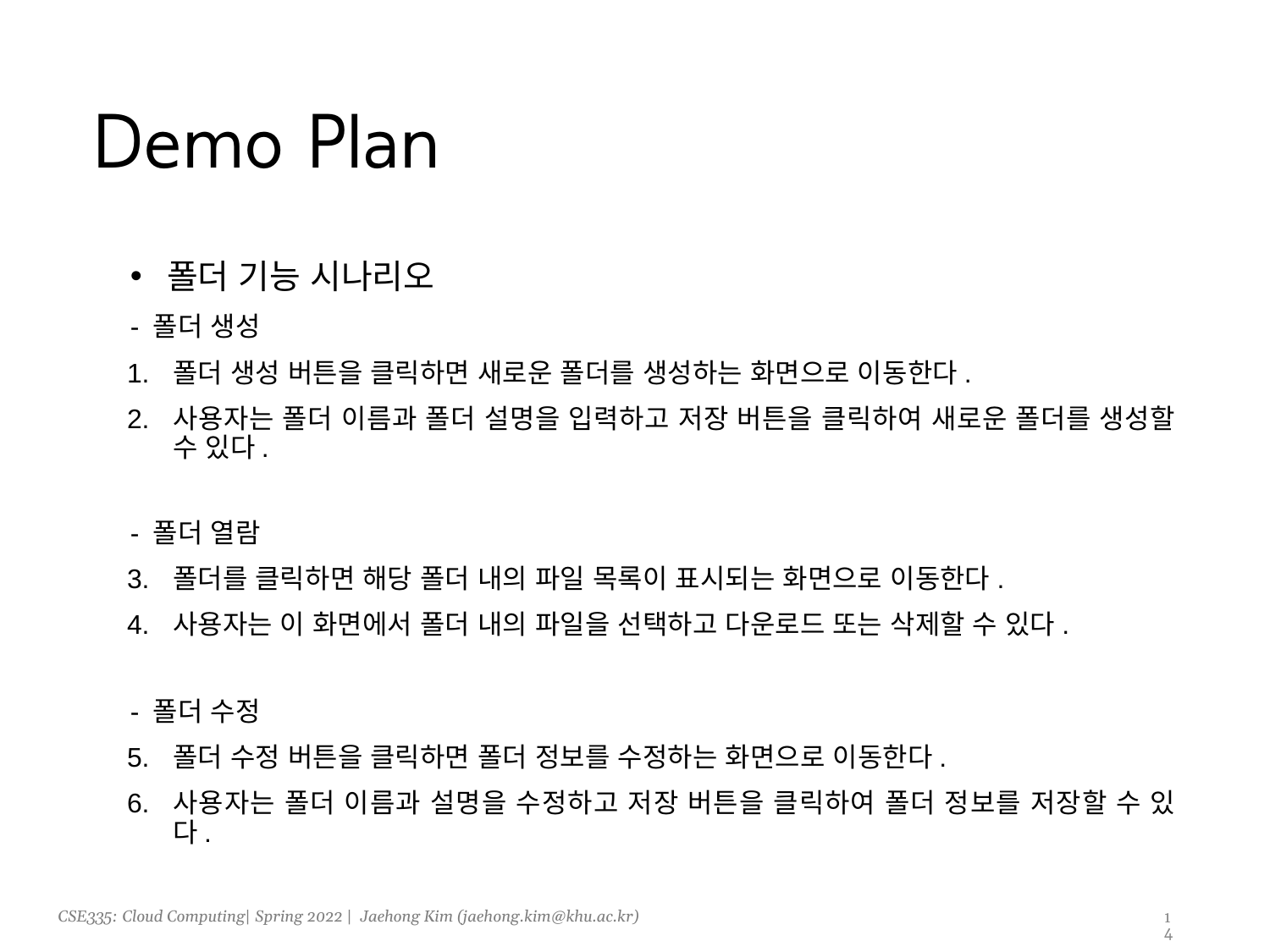

# Demo Plan
폴더 기능 시나리오
- 폴더 생성
폴더 생성 버튼을 클릭하면 새로운 폴더를 생성하는 화면으로 이동한다.
사용자는 폴더 이름과 폴더 설명을 입력하고 저장 버튼을 클릭하여 새로운 폴더를 생성할 수 있다.

- 폴더 열람
폴더를 클릭하면 해당 폴더 내의 파일 목록이 표시되는 화면으로 이동한다.
사용자는 이 화면에서 폴더 내의 파일을 선택하고 다운로드 또는 삭제할 수 있다.

- 폴더 수정
폴더 수정 버튼을 클릭하면 폴더 정보를 수정하는 화면으로 이동한다.
사용자는 폴더 이름과 설명을 수정하고 저장 버튼을 클릭하여 폴더 정보를 저장할 수 있다.
14